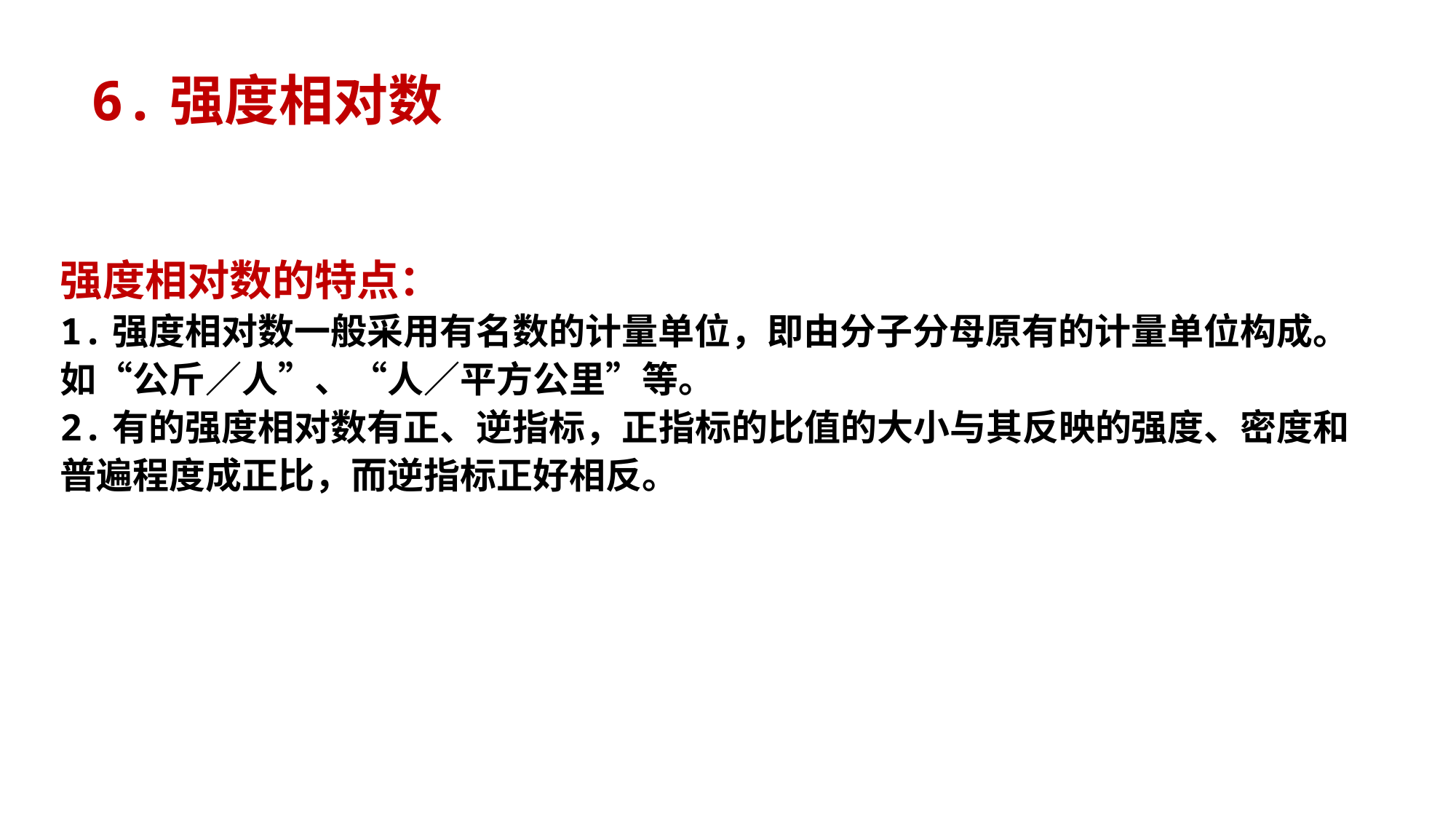

6.强度相对数
强度相对数的特点：
1.强度相对数一般采用有名数的计量单位，即由分子分母原有的计量单位构成。如“公斤∕人”、“人∕平方公里”等。
2.有的强度相对数有正、逆指标，正指标的比值的大小与其反映的强度、密度和普遍程度成正比，而逆指标正好相反。